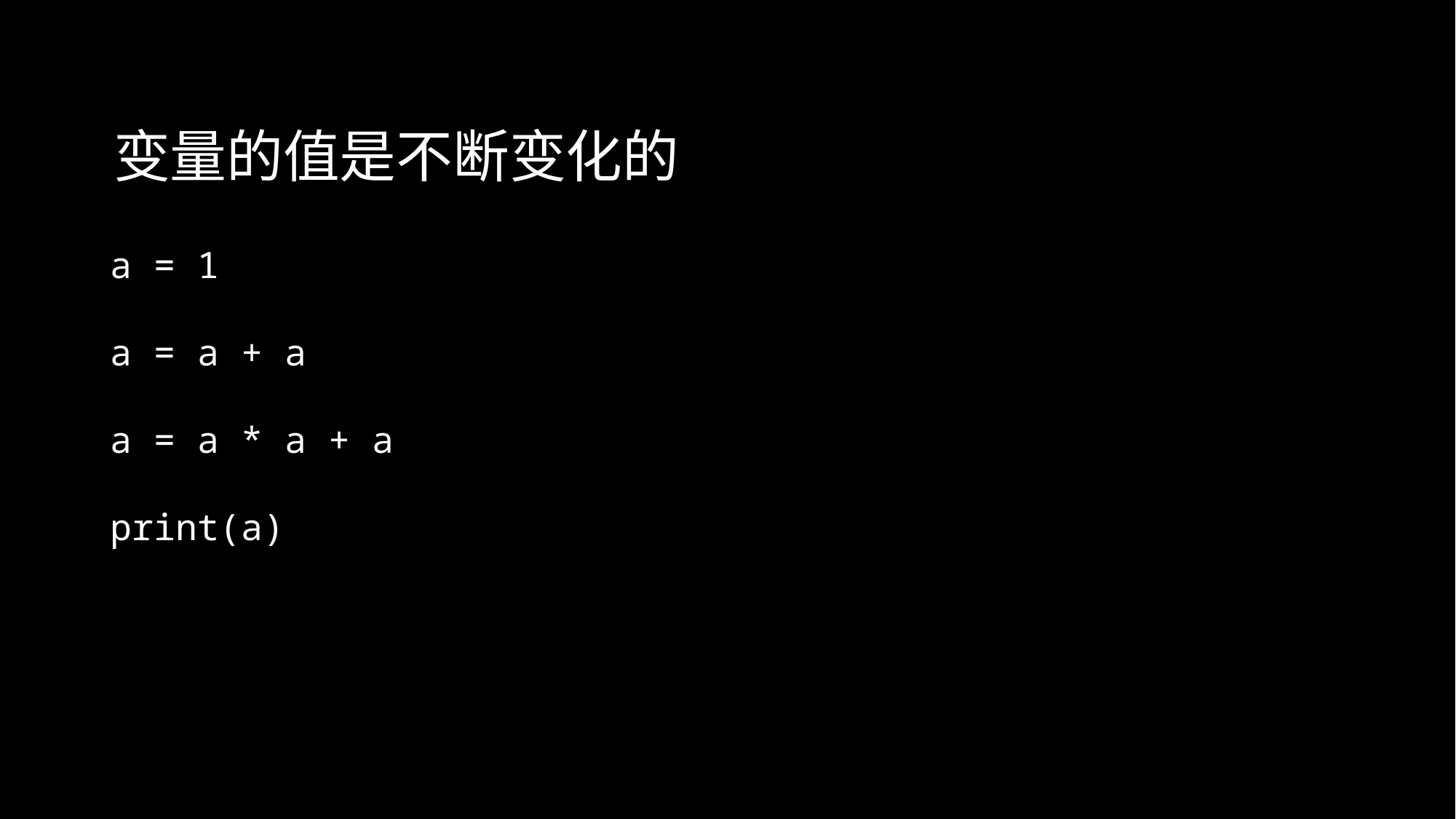

变量的值是不断变化的
a = 1

a = a + a

a = a * a + a

print(a)